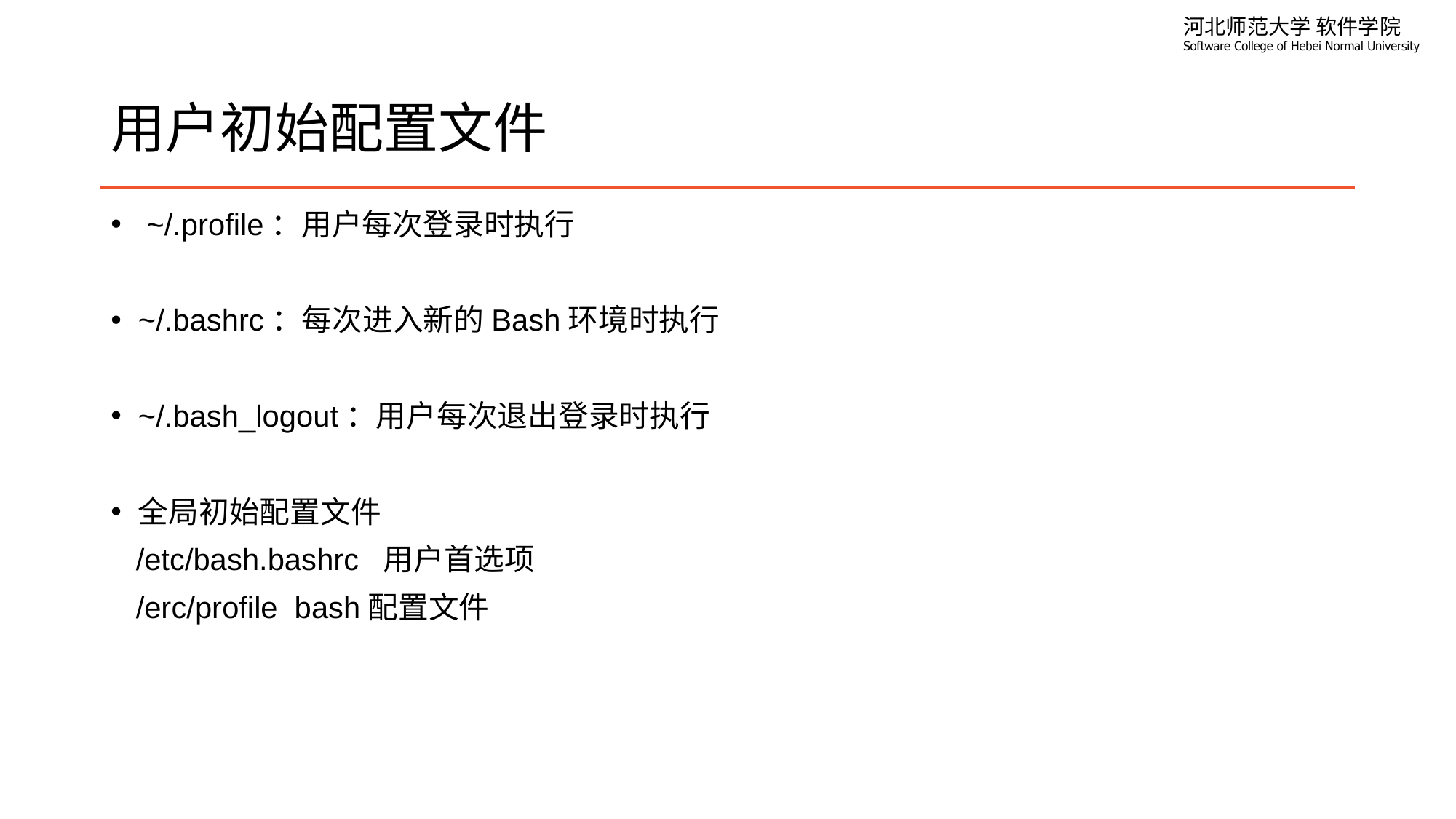

# 用户初始配置文件
 ~/.profile：用户每次登录时执行

~/.bashrc：每次进入新的Bash环境时执行

~/.bash_logout：用户每次退出登录时执行

全局初始配置文件
   /etc/bash.bashrc  用户首选项
   /erc/profile  bash配置文件